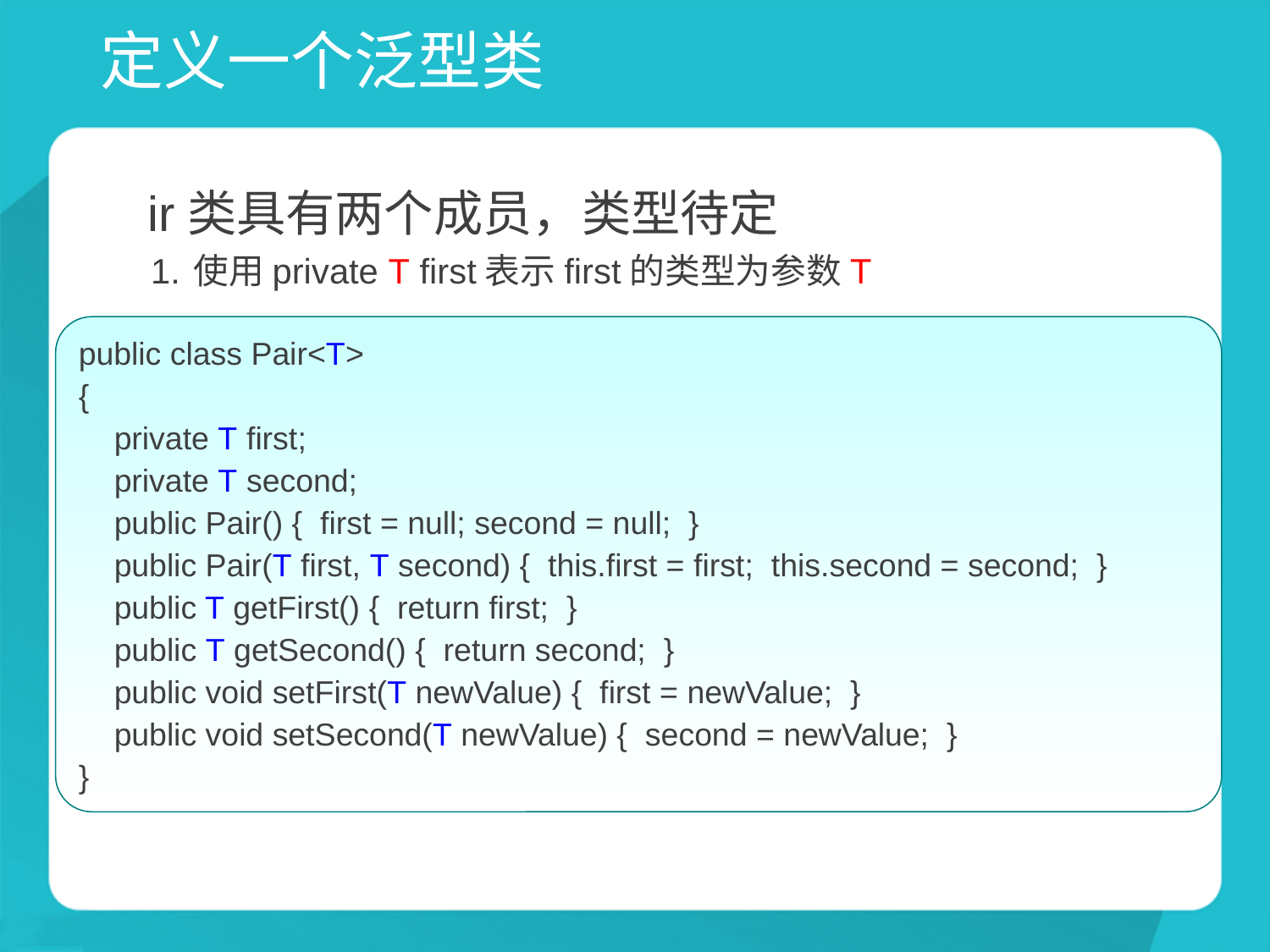

# 定义一个泛型类

Pair类具有两个成员，类型待定
使用private T first表示first的类型为参数T
public class Pair<T>
{
    private T first;
    private T second;
    public Pair() {  first = null; second = null;  }
    public Pair(T first, T second) {  this.first = first;  this.second = second;  }
    public T getFirst() {  return first;  }
    public T getSecond() {  return second;  }
    public void setFirst(T newValue) {  first = newValue;  }
    public void setSecond(T newValue) {  second = newValue;  }
}